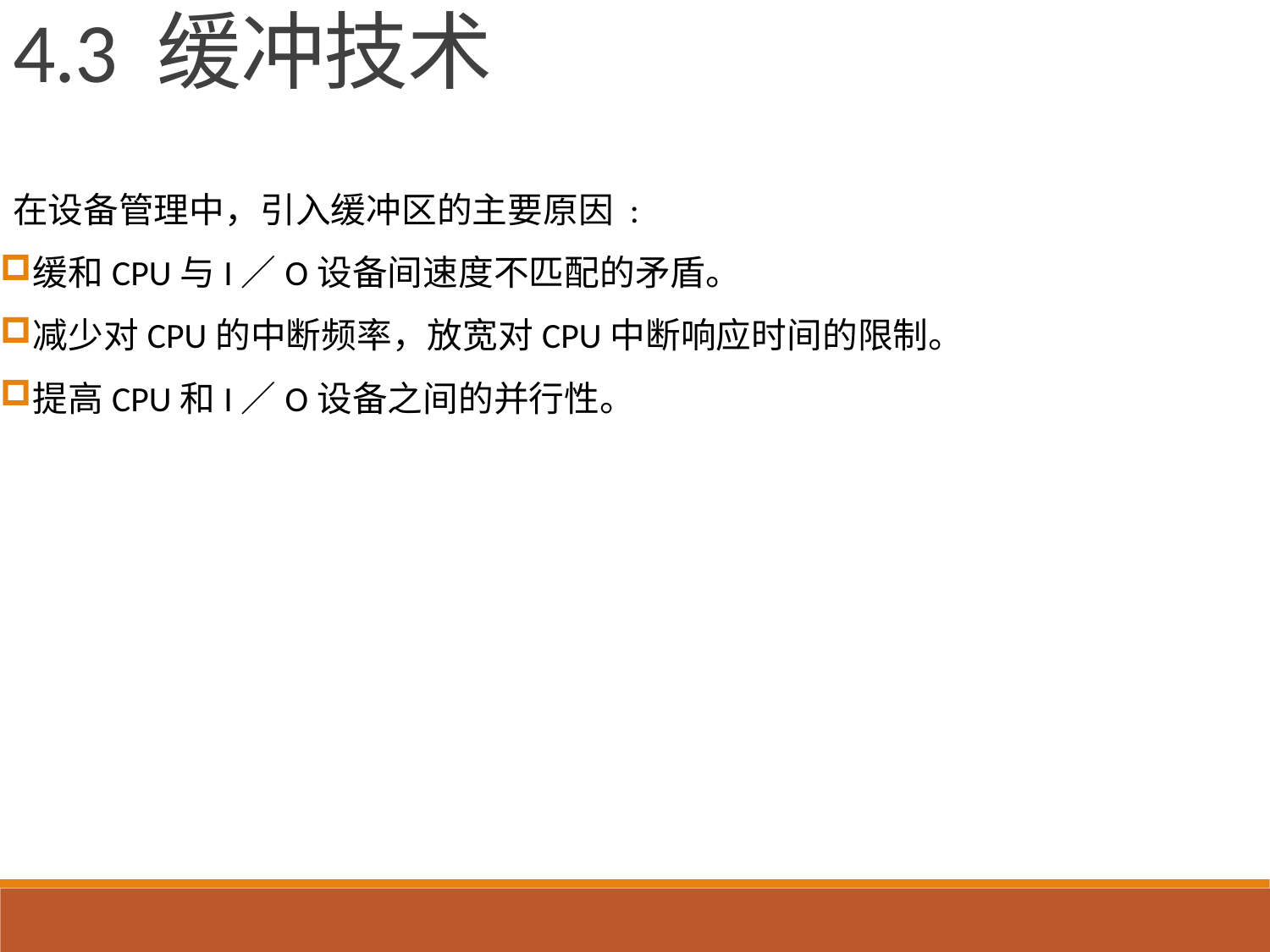

4.3 缓冲技术
在设备管理中，引入缓冲区的主要原因 :
缓和CPU与I／O设备间速度不匹配的矛盾。
减少对CPU的中断频率，放宽对CPU中断响应时间的限制。
提高CPU和I／O设备之间的并行性。